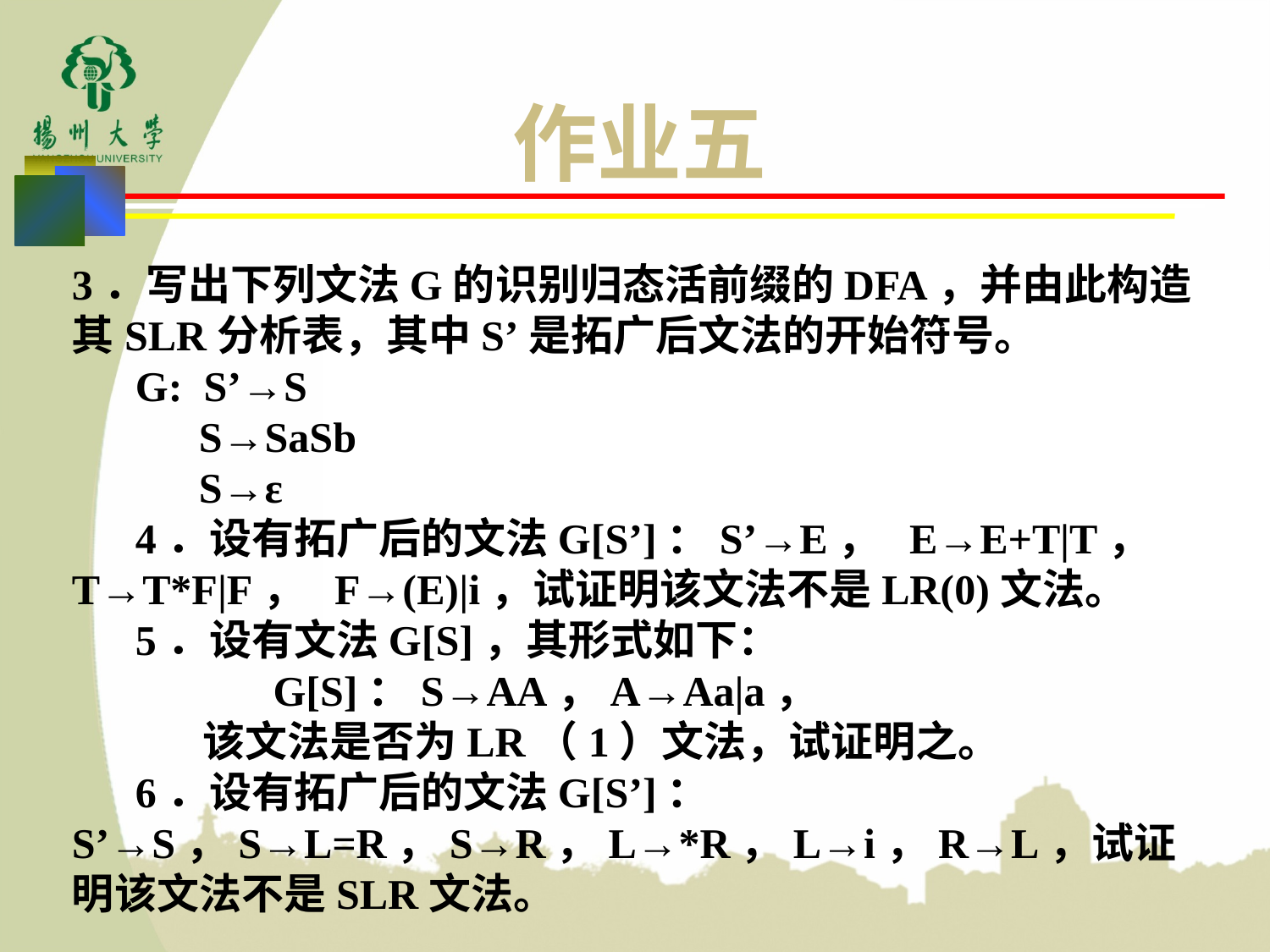

# 作业五

3．写出下列文法G的识别归态活前缀的DFA，并由此构造其SLR分析表，其中S’是拓广后文法的开始符号。
G:  S’→S
      S→SaSb
      S→ε
4．设有拓广后的文法G[S’]：S’→E，  E→E+T|T， T→T*F|F，  F→(E)|i，试证明该文法不是LR(0)文法。
5．设有文法G[S]，其形式如下：
             G[S]：S→AA，A→Aa|a，
      该文法是否为LR（1）文法，试证明之。
6．设有拓广后的文法G[S’]：S’→S，S→L=R，S→R，L→*R，L→i，R→L，试证明该文法不是SLR文法。